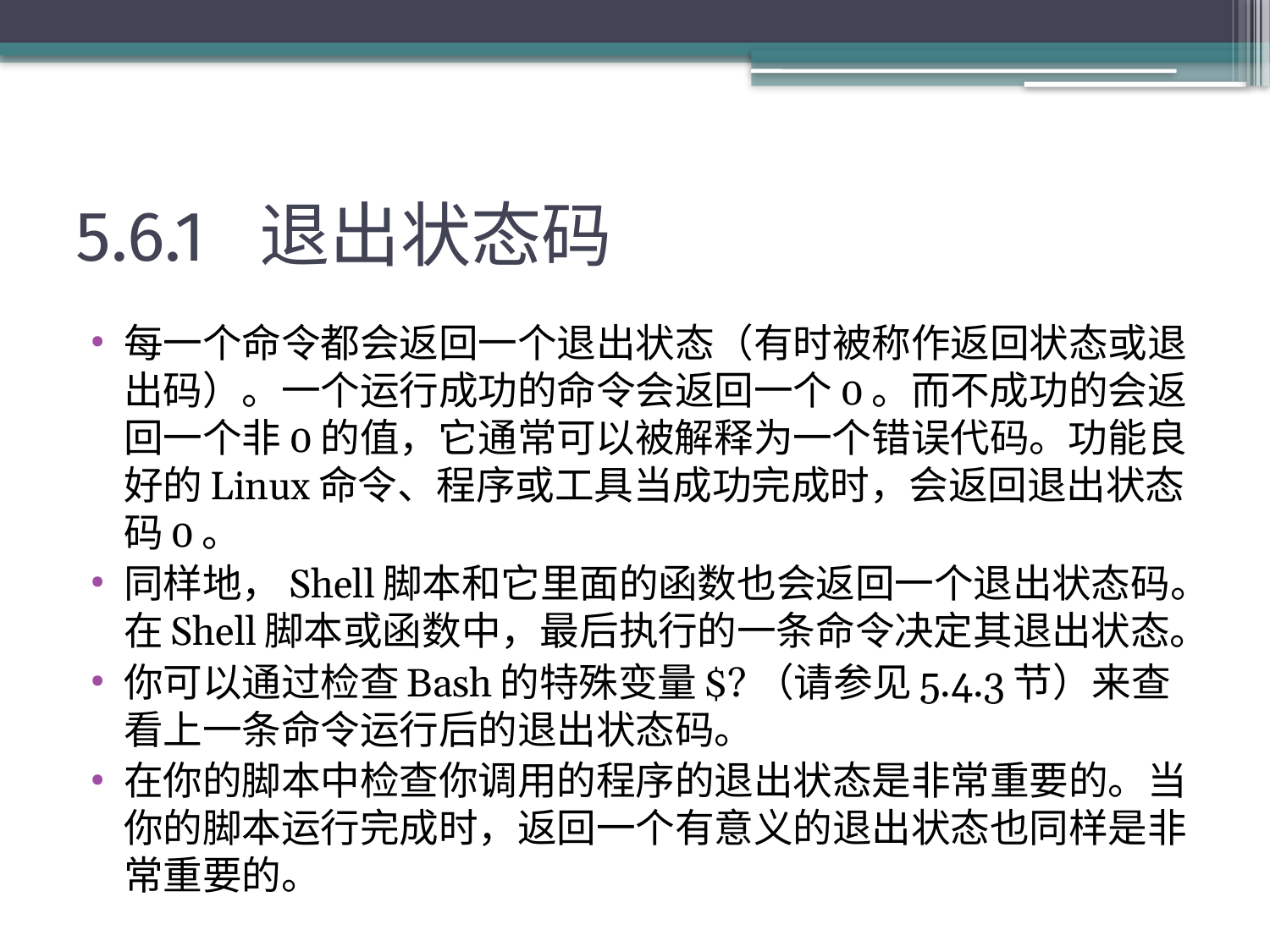

# 5.6.1  退出状态码
每一个命令都会返回一个退出状态（有时被称作返回状态或退出码）。一个运行成功的命令会返回一个0。而不成功的会返回一个非0的值，它通常可以被解释为一个错误代码。功能良好的Linux命令、程序或工具当成功完成时，会返回退出状态码0。
同样地，Shell脚本和它里面的函数也会返回一个退出状态码。在Shell脚本或函数中，最后执行的一条命令决定其退出状态。
你可以通过检查Bash的特殊变量$?（请参见5.4.3节）来查看上一条命令运行后的退出状态码。
在你的脚本中检查你调用的程序的退出状态是非常重要的。当你的脚本运行完成时，返回一个有意义的退出状态也同样是非常重要的。